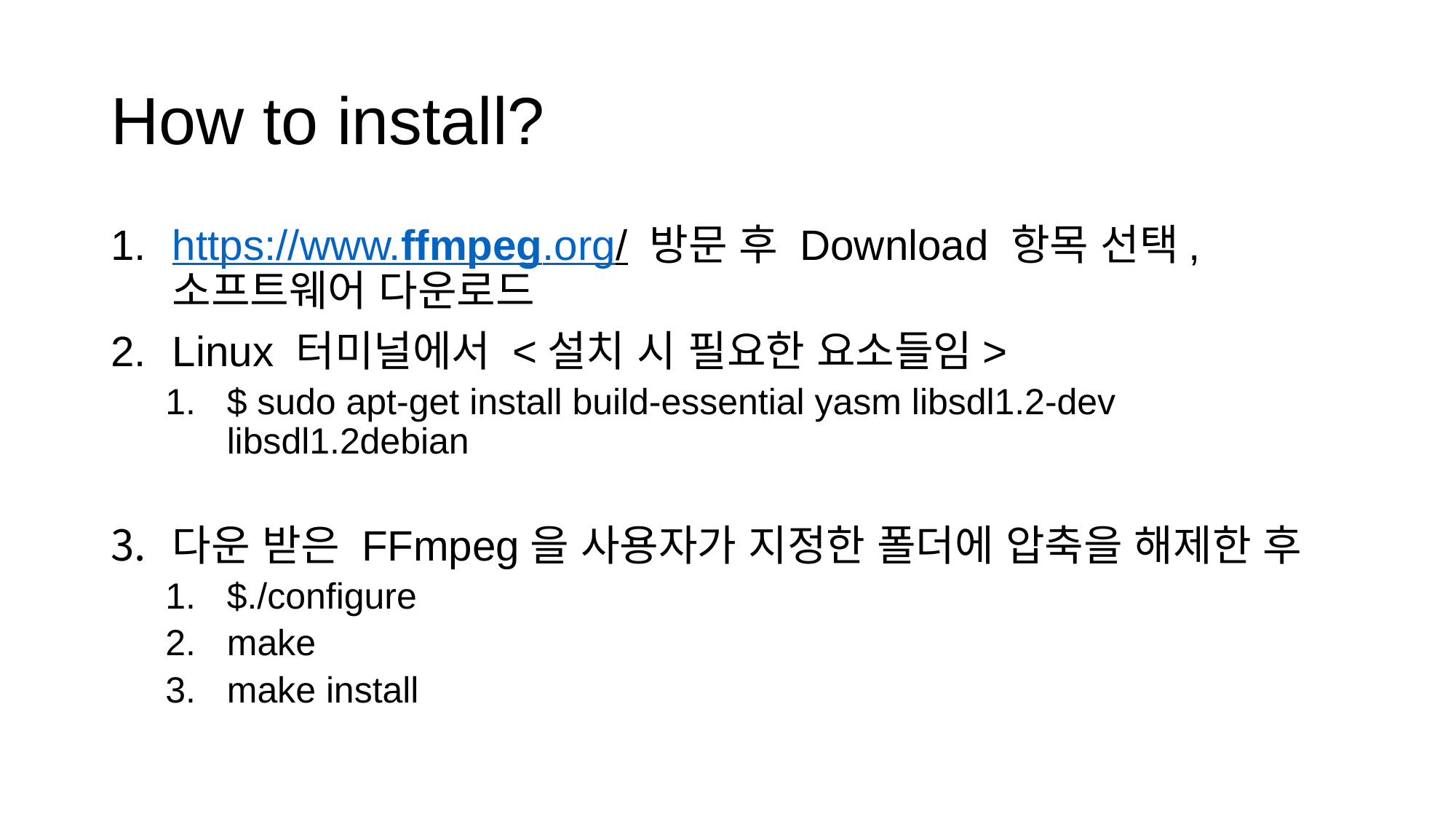

# How to install?
https://www.ffmpeg.org/ 방문 후 Download 항목 선택, 소프트웨어 다운로드
Linux 터미널에서 <설치 시 필요한 요소들임>
$ sudo apt-get install build-essential yasm libsdl1.2-dev libsdl1.2debian

다운 받은 FFmpeg을 사용자가 지정한 폴더에 압축을 해제한 후
$./configure
make
make install